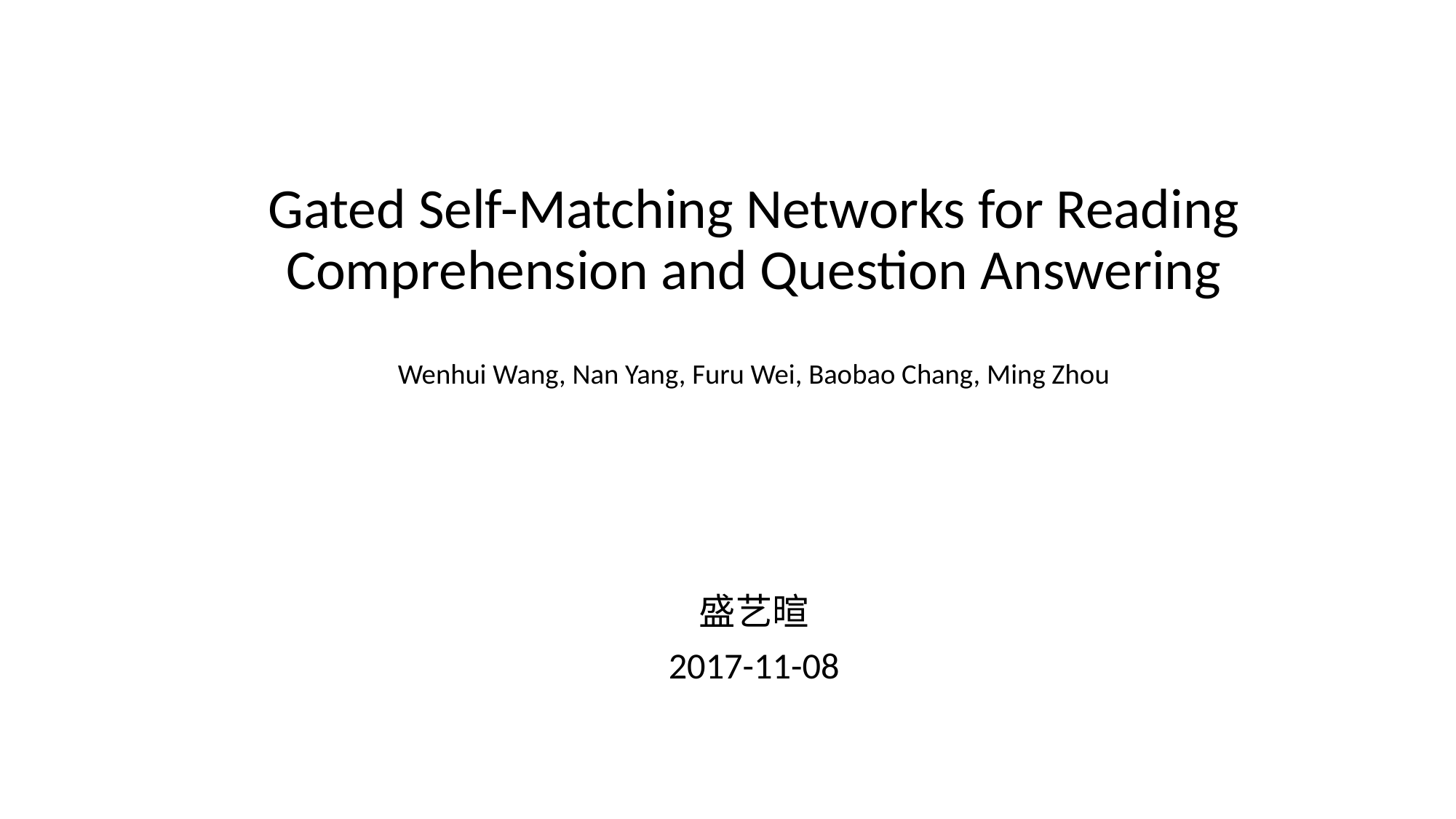

Gated Self-Matching Networks for Reading Comprehension and Question Answering

Wenhui Wang, Nan Yang, Furu Wei, Baobao Chang, Ming Zhou

盛艺暄
2017-11-08